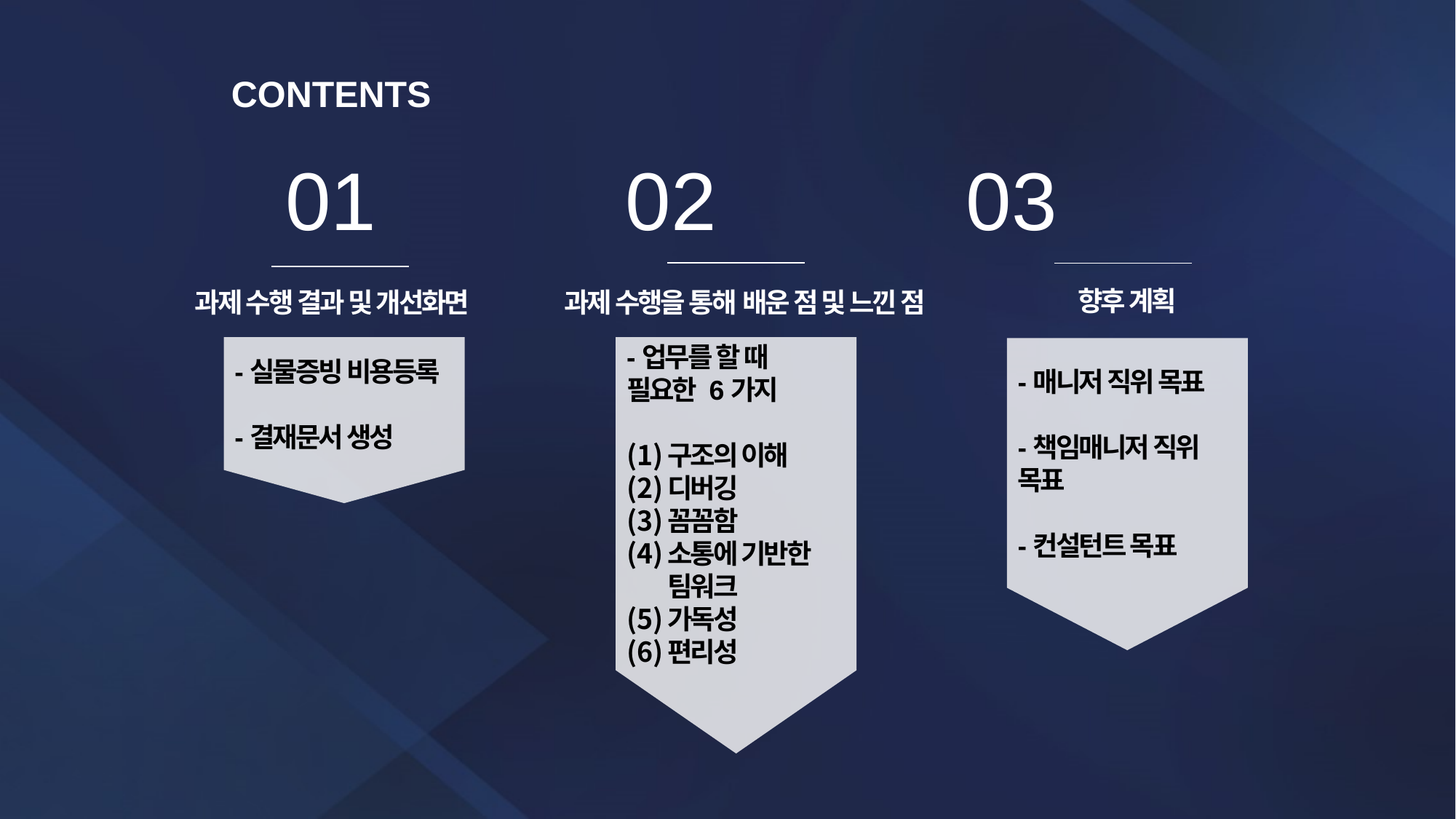

CONTENTS
01           02           03
향후 계획
과제 수행 결과 및 개선화면
과제 수행을 통해 배운 점 및 느낀 점
-업무를 할 때
필요한 6가지

구조의 이해
디버깅
꼼꼼함
소통에 기반한 팀워크
가독성
편리성
-실물증빙 비용등록

-결재문서 생성
-매니저 직위 목표

-책임매니저 직위 목표

-컨설턴트 목표